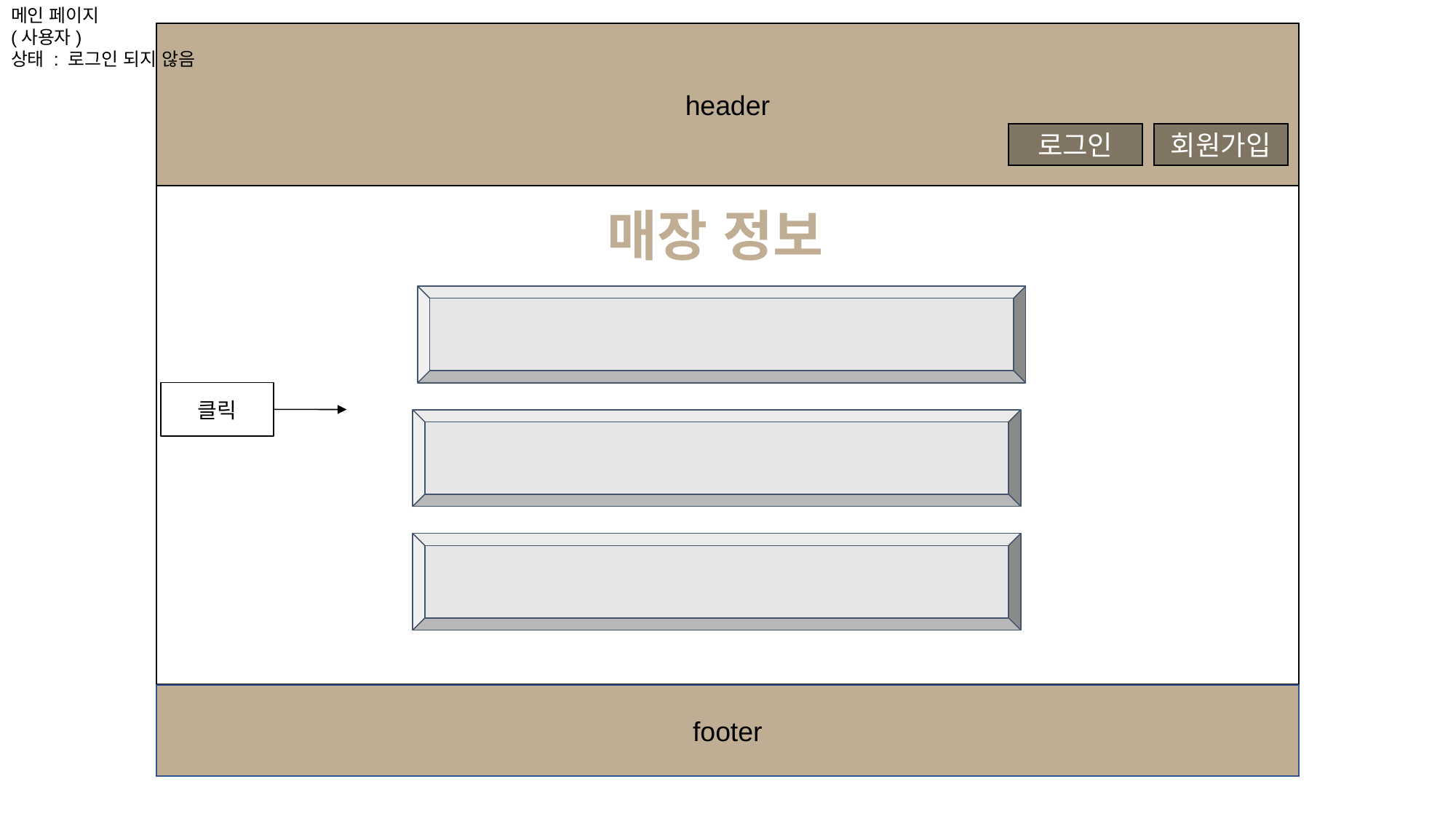

메인 페이지
(사용자)
상태 : 로그인 되지 않음

header
로그인
회원가입

매장 정보

클릭

footer